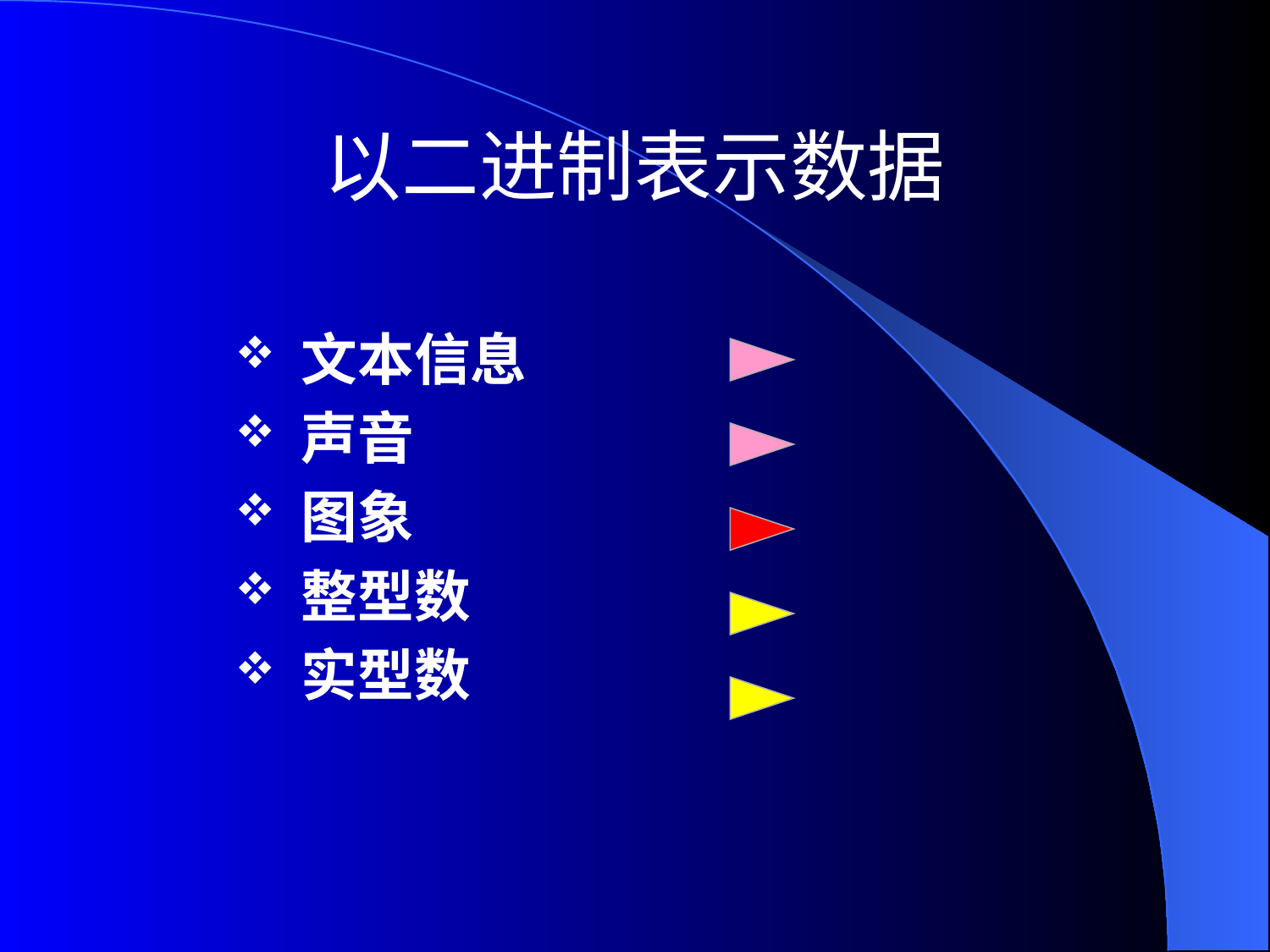

# 以二进制表示数据
文本信息
声音
图象
整型数
实型数